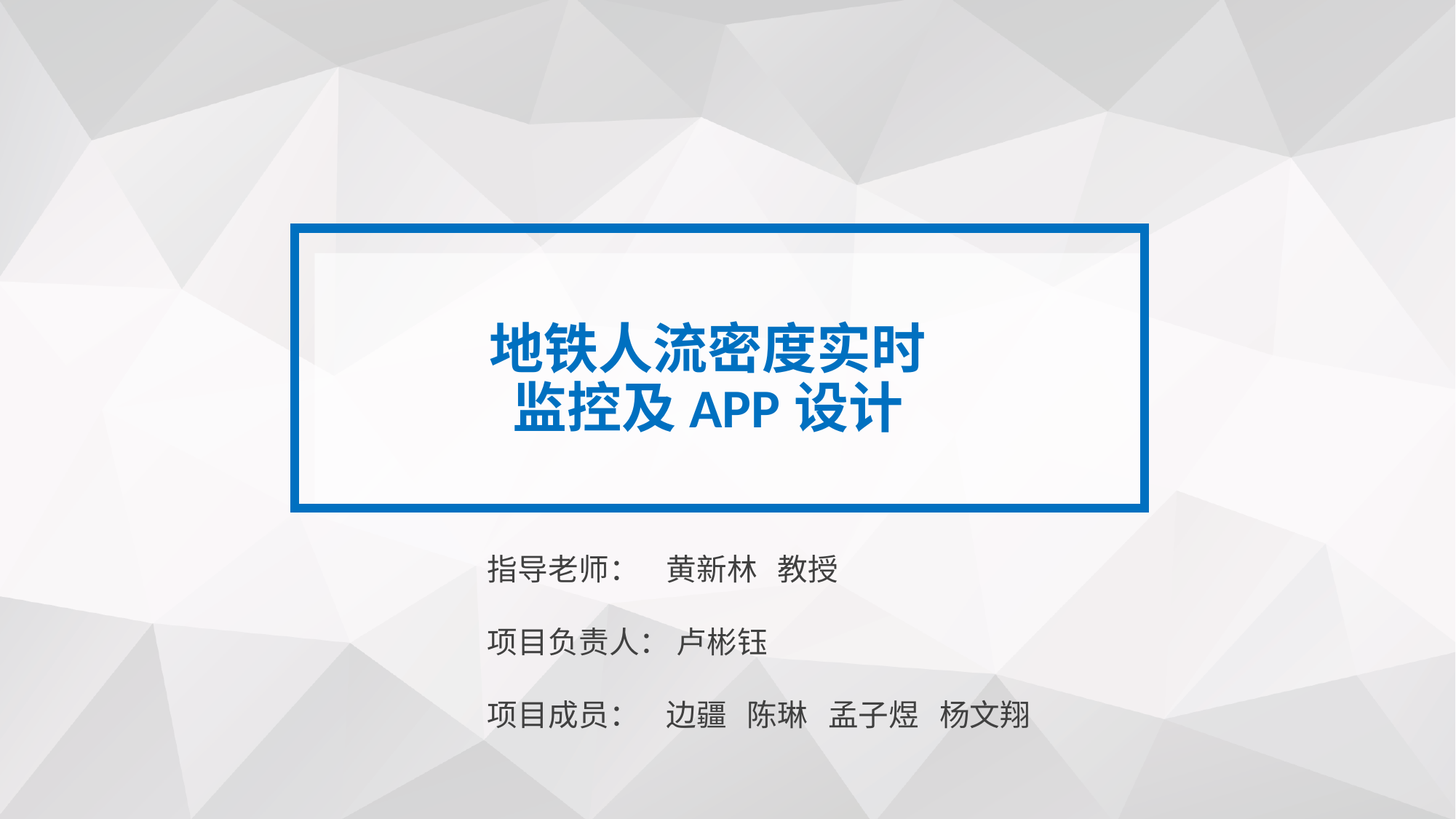

# 地铁人流密度实时 监控及APP设计

指导老师：    黄新林   教授

项目负责人： 卢彬钰

项目成员：    边疆   陈琳   孟子煜   杨文翔